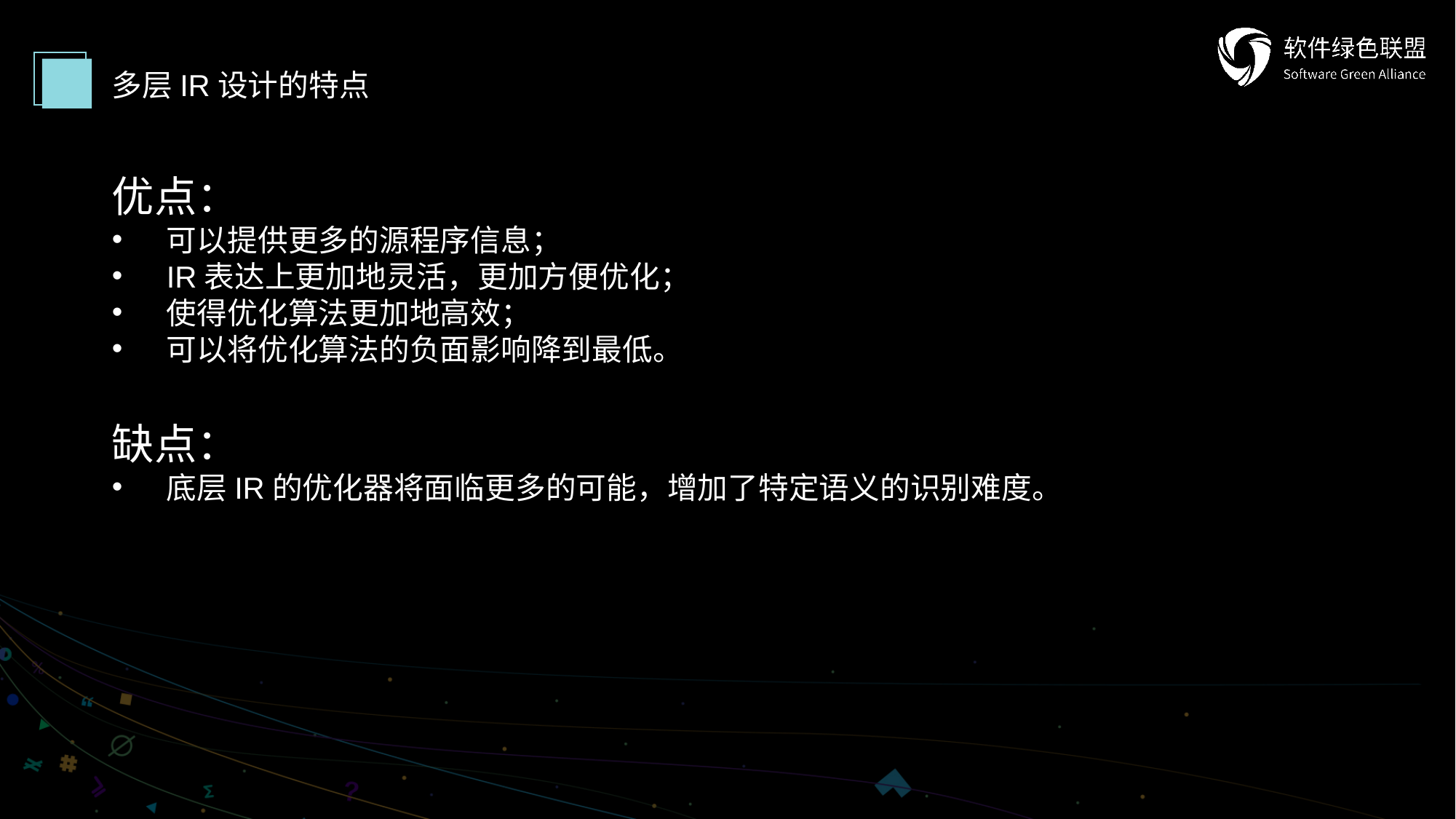

多层IR设计的特点
优点：
可以提供更多的源程序信息；
IR表达上更加地灵活，更加方便优化；
使得优化算法更加地高效；
可以将优化算法的负面影响降到最低。

缺点：
底层IR的优化器将面临更多的可能，增加了特定语义的识别难度。